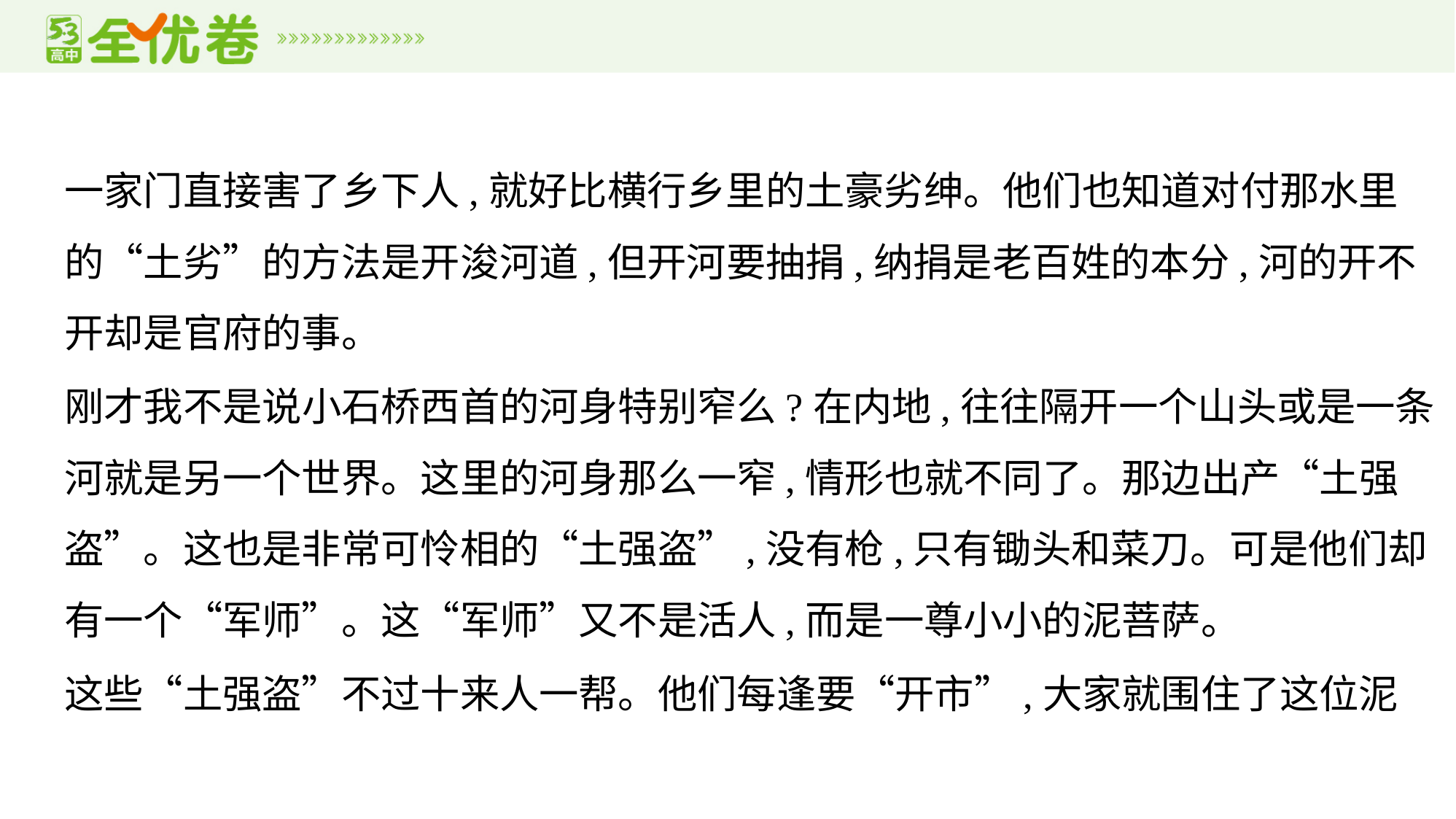

一家门直接害了乡下人,就好比横行乡里的土豪劣绅。他们也知道对付那水里
的“土劣”的方法是开浚河道,但开河要抽捐,纳捐是老百姓的本分,河的开不
开却是官府的事。
刚才我不是说小石桥西首的河身特别窄么?在内地,往往隔开一个山头或是一条
河就是另一个世界。这里的河身那么一窄,情形也就不同了。那边出产“土强
盗”。这也是非常可怜相的“土强盗”,没有枪,只有锄头和菜刀。可是他们却
有一个“军师”。这“军师”又不是活人,而是一尊小小的泥菩萨。
这些“土强盗”不过十来人一帮。他们每逢要“开市”,大家就围住了这位泥